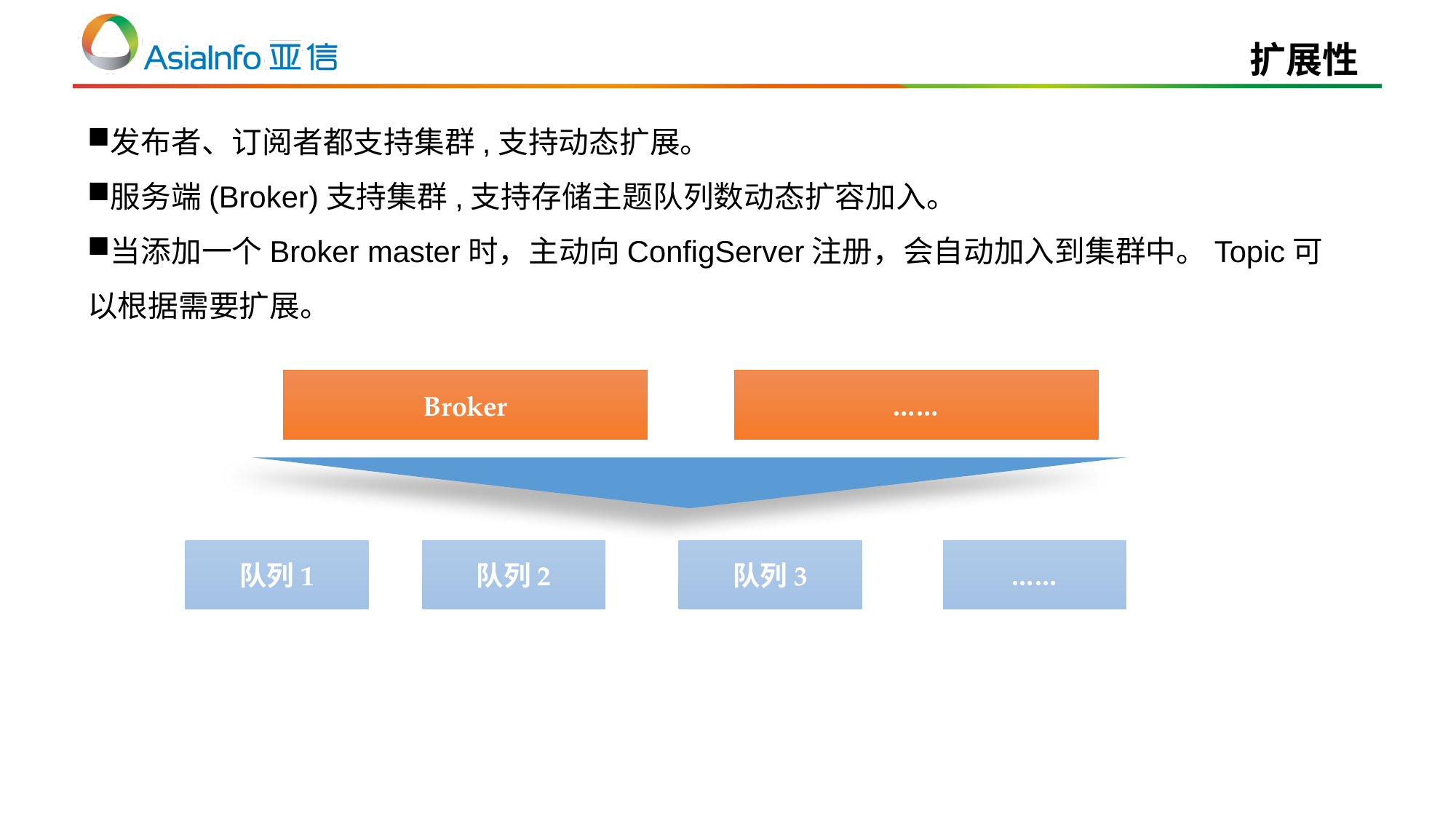

扩展性
发布者、订阅者都支持集群,支持动态扩展。
服务端(Broker)支持集群,支持存储主题队列数动态扩容加入。
当添加一个Broker master时，主动向ConfigServer注册，会自动加入到集群中。Topic可以根据需要扩展。
Broker
……

队列1
队列2
队列3
……